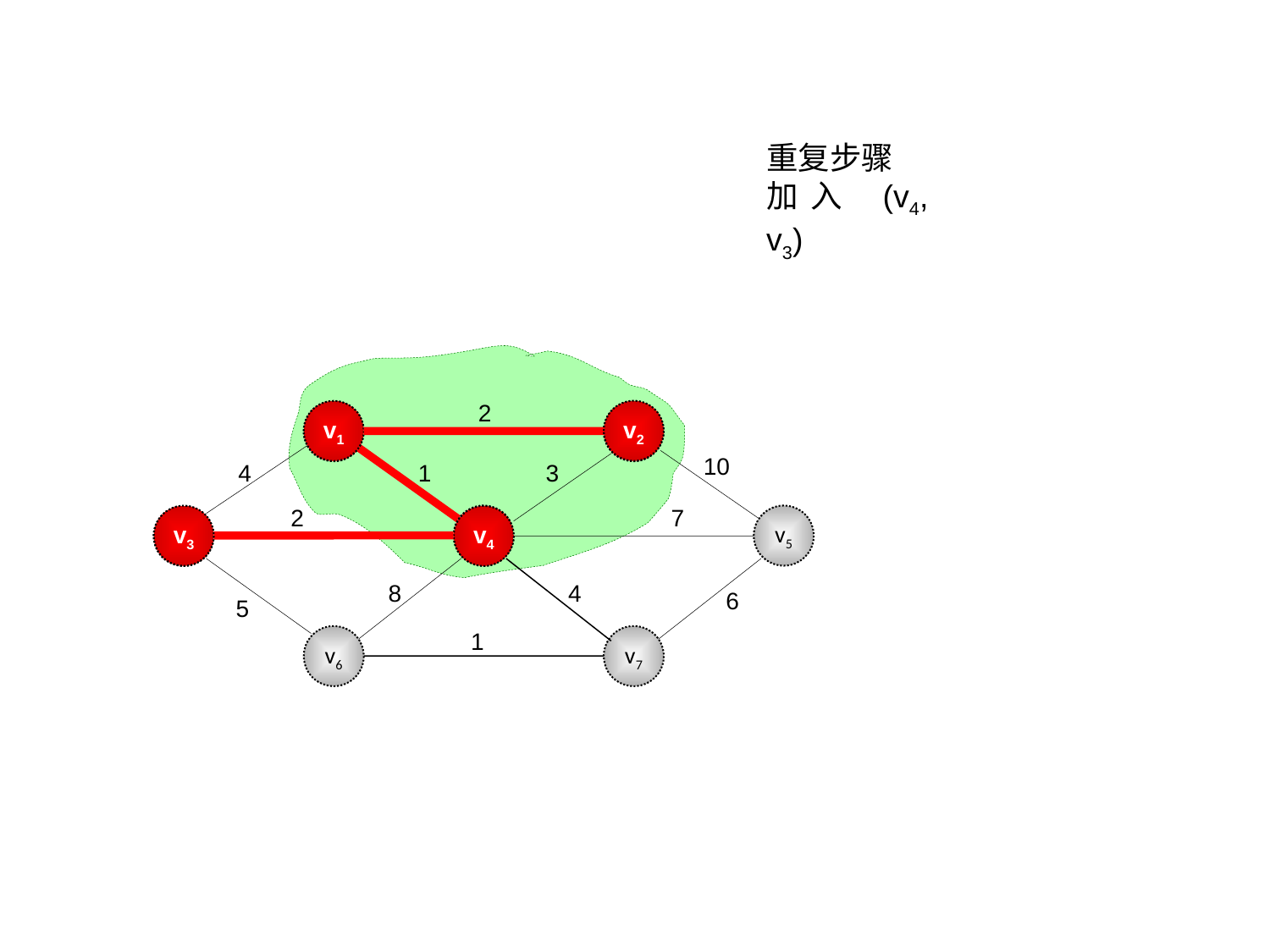

重复步骤
加入 (v4, v3)

2
v2
v1
v1
v2

10

4
1
3
2
7
v4
v5
v3
v3
v4

8
4
6
5
1
v6
v7